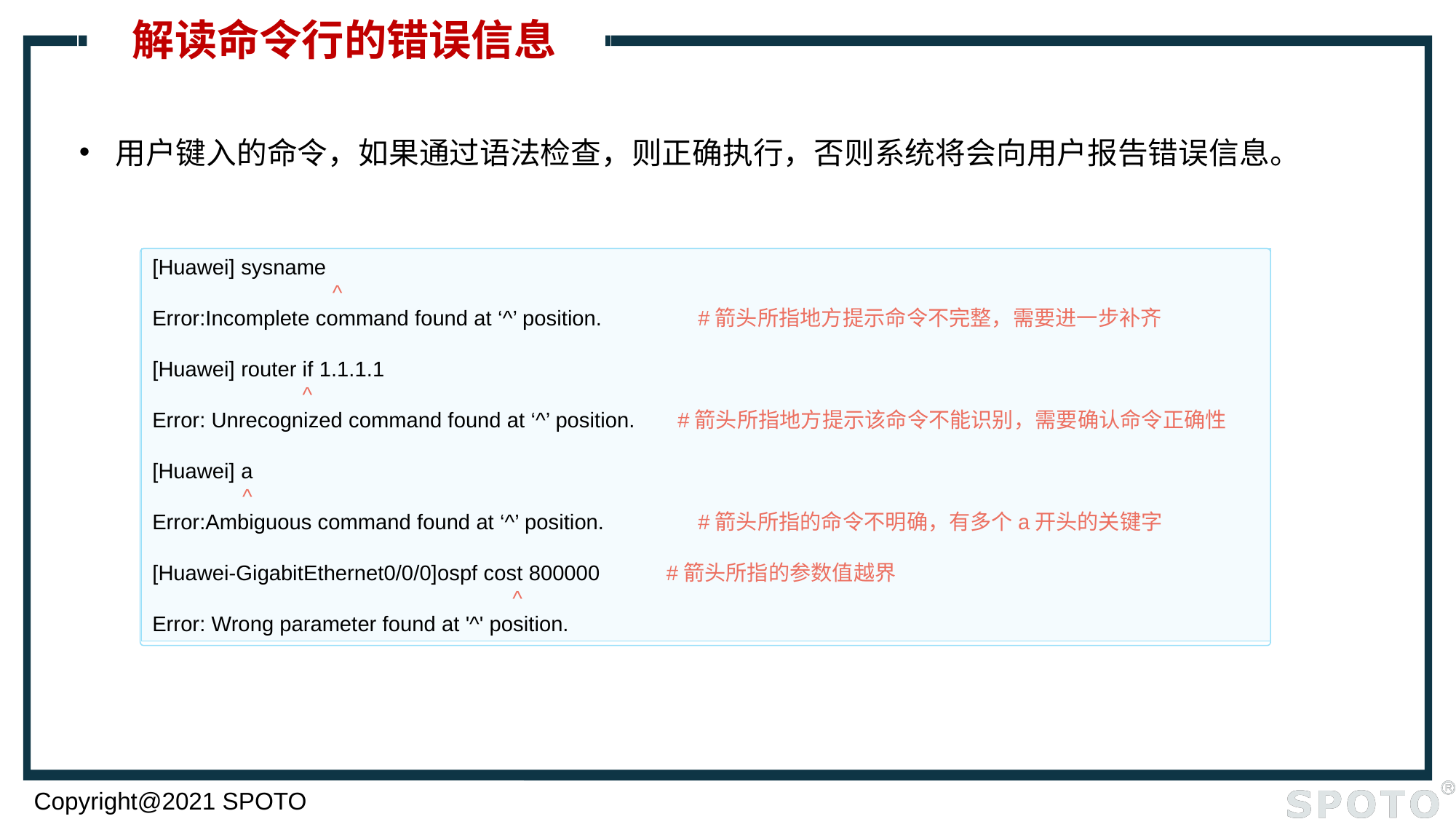

# 解读命令行的错误信息
用户键入的命令，如果通过语法检查，则正确执行，否则系统将会向用户报告错误信息。

[Huawei] sysname
                              ^
Error:Incomplete command found at ‘^’ position.	#箭头所指地方提示命令不完整，需要进一步补齐

[Huawei] router if 1.1.1.1
                         ^
Error: Unrecognized command found at ‘^’ position.       #箭头所指地方提示该命令不能识别，需要确认命令正确性

[Huawei] a
               ^
Error:Ambiguous command found at ‘^’ position.	#箭头所指的命令不明确，有多个a开头的关键字

[Huawei-GigabitEthernet0/0/0]ospf cost 800000           #箭头所指的参数值越界
                                                            ^
Error: Wrong parameter found at '^' position.